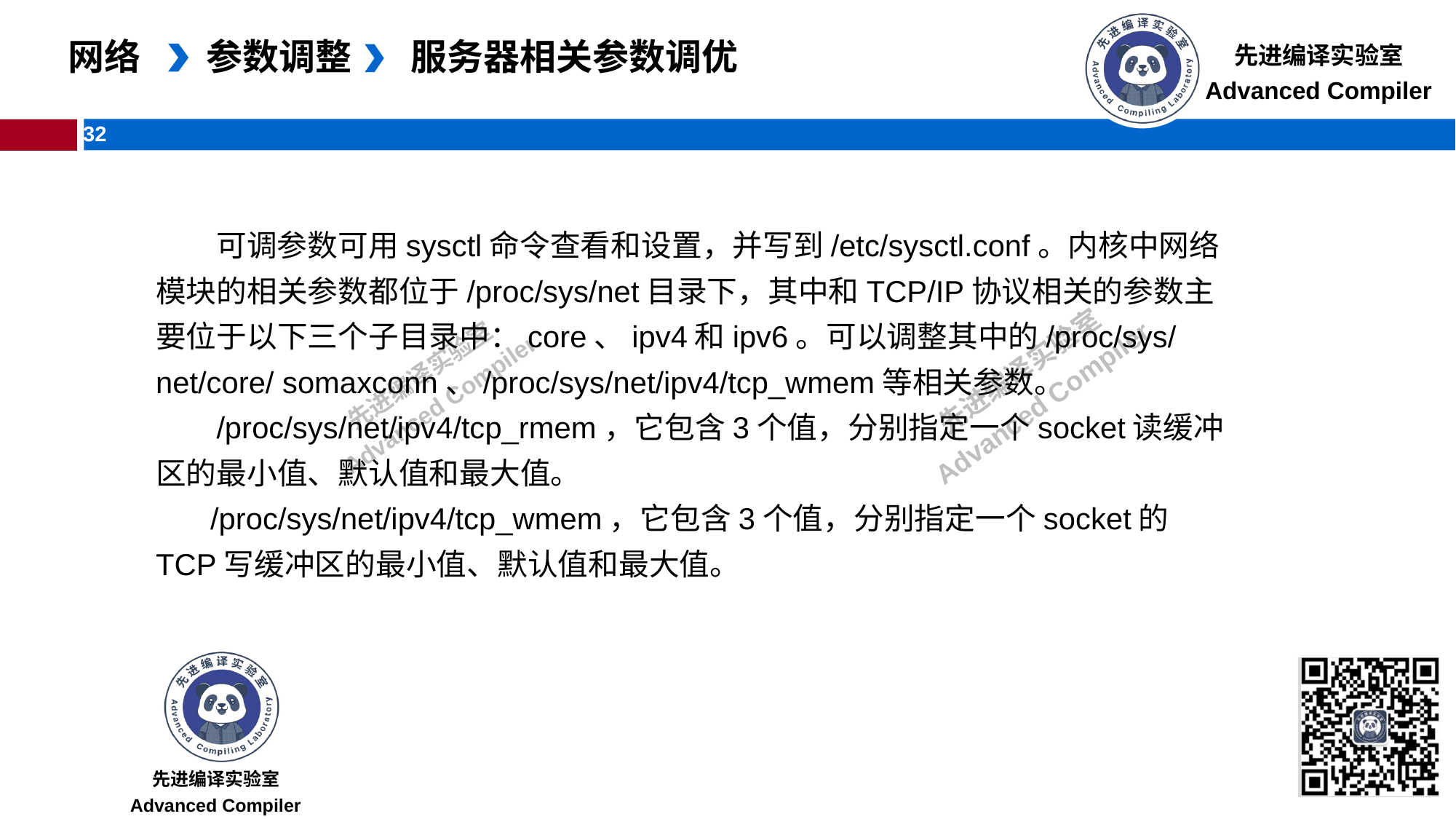

网络
参数调整
服务器相关参数调优

可调参数可用sysctl命令查看和设置，并写到/etc/sysctl.conf。内核中网络模块的相关参数都位于/proc/sys/net目录下，其中和TCP/IP协议相关的参数主要位于以下三个子目录中：core、ipv4和ipv6。可以调整其中的/proc/sys/net/core/ somaxconn、/proc/sys/net/ipv4/tcp_wmem等相关参数。
/proc/sys/net/ipv4/tcp_rmem，它包含3个值，分别指定一个socket读缓冲区的最小值、默认值和最大值。
/proc/sys/net/ipv4/tcp_wmem，它包含3个值，分别指定一个socket的TCP写缓冲区的最小值、默认值和最大值。